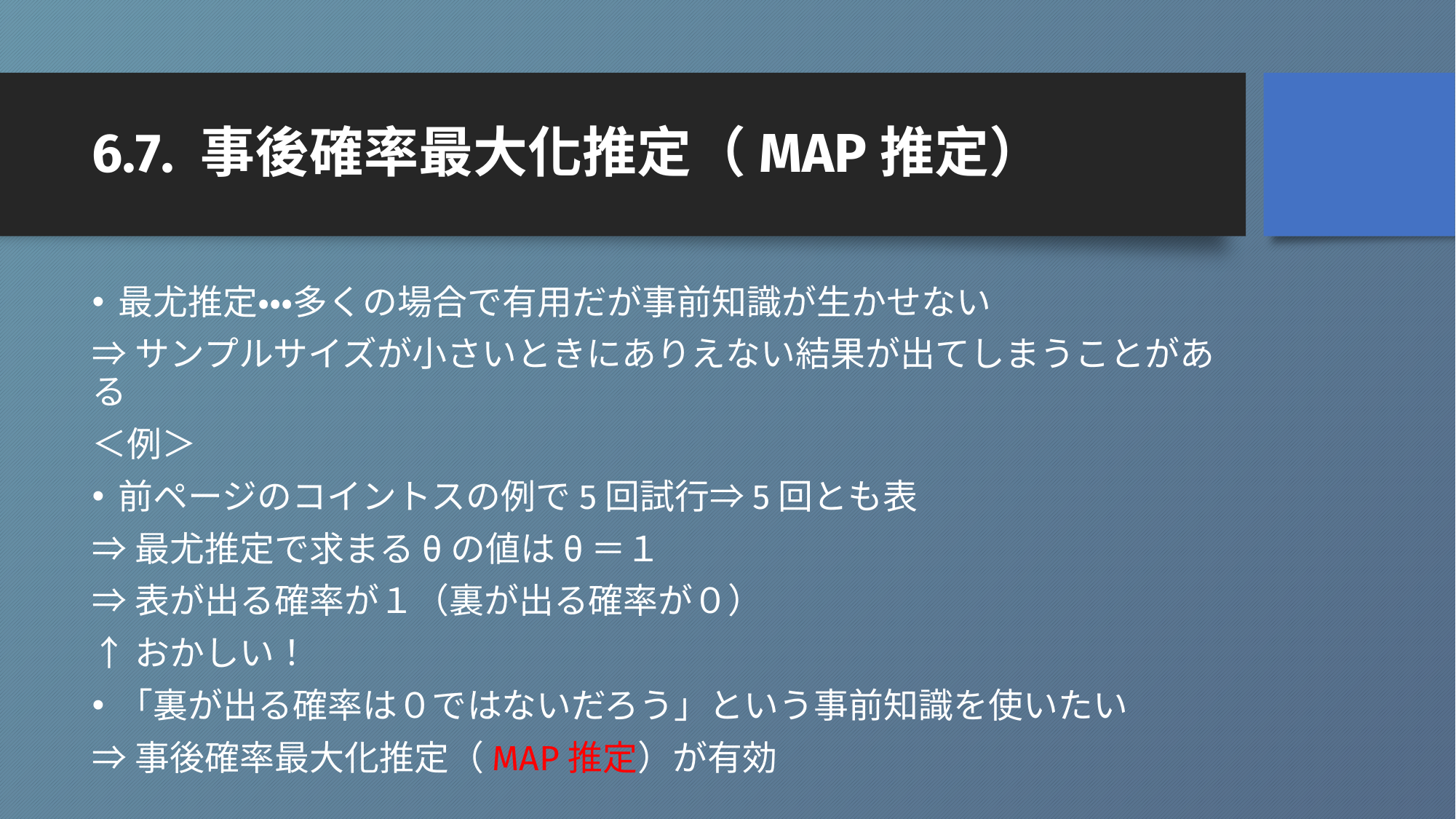

# 6.7. 事後確率最大化推定（MAP推定）
最尤推定・・・多くの場合で有用だが事前知識が生かせない
⇒サンプルサイズが小さいときにありえない結果が出てしまうことがある
＜例＞
前ページのコイントスの例で5回試行⇒5回とも表
⇒最尤推定で求まるθの値はθ＝１
⇒表が出る確率が１（裏が出る確率が０）
↑おかしい！
「裏が出る確率は０ではないだろう」という事前知識を使いたい
⇒事後確率最大化推定（MAP推定）が有効